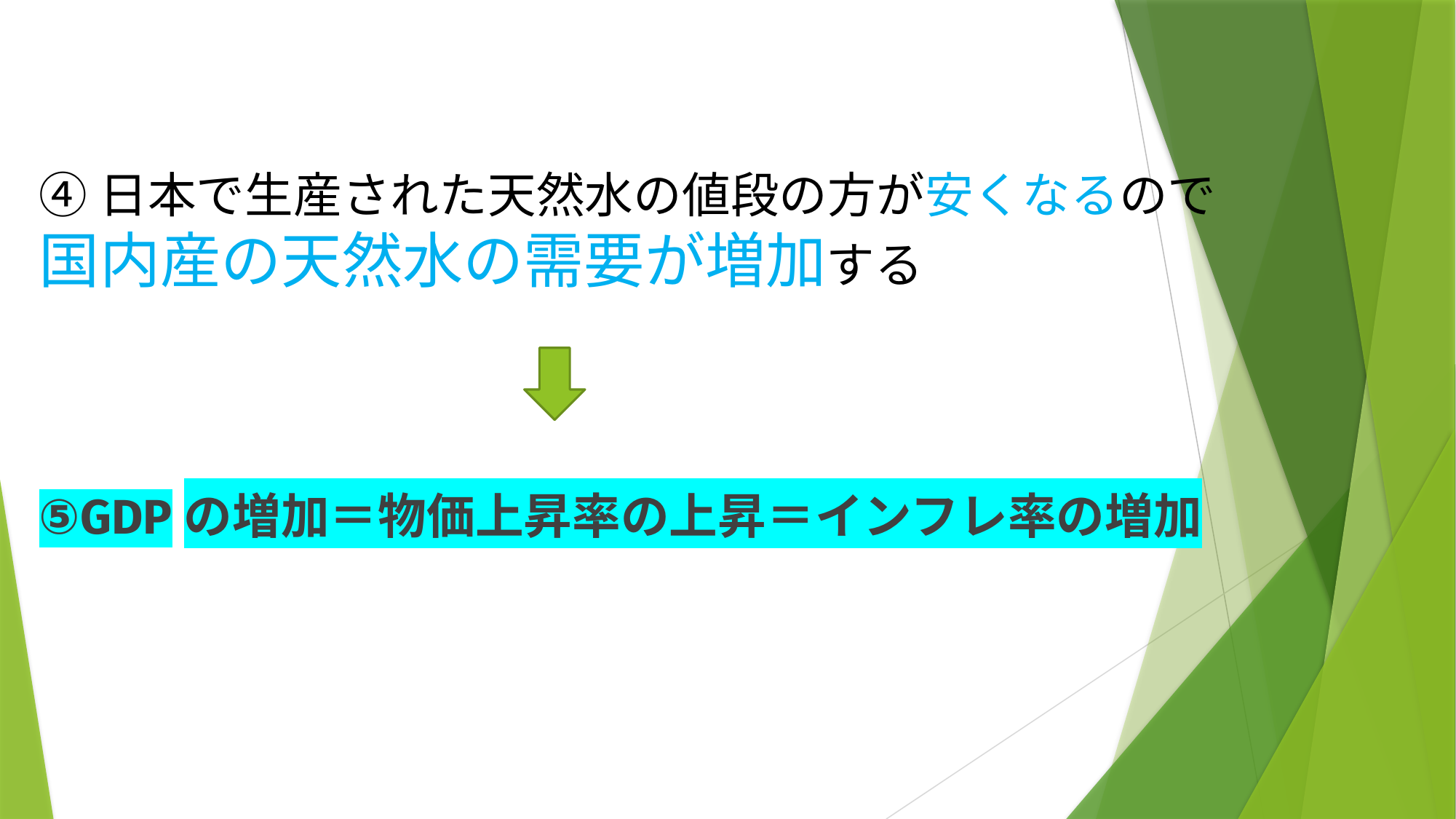

# ④日本で生産された天然水の値段の方が安くなるので 国内産の天然水の需要が増加する
⑤GDPの増加＝物価上昇率の上昇＝インフレ率の増加